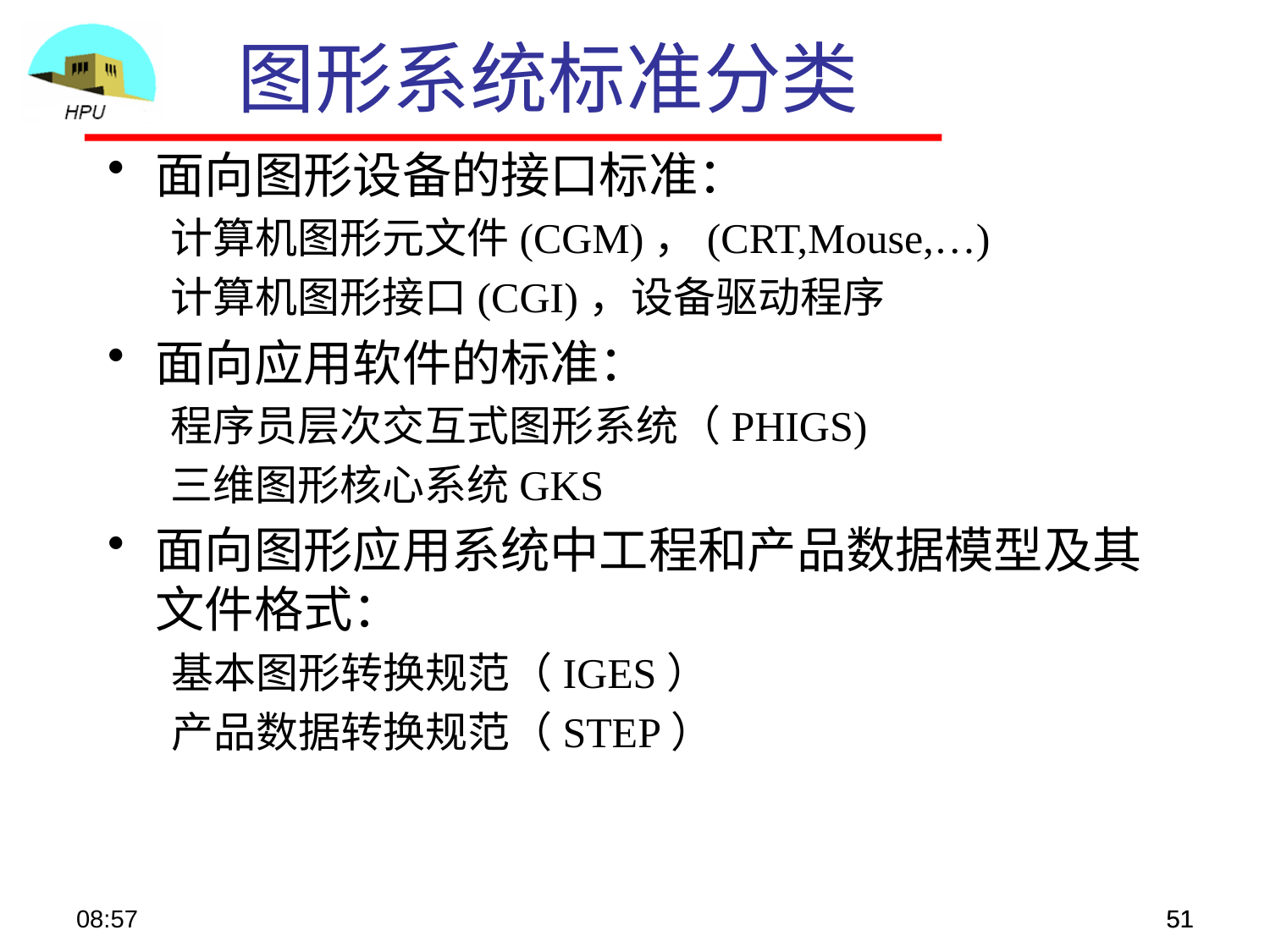

图形系统标准分类
面向图形设备的接口标准：
计算机图形元文件(CGM)，(CRT,Mouse,…)
计算机图形接口(CGI)，设备驱动程序
面向应用软件的标准：
程序员层次交互式图形系统（PHIGS)
三维图形核心系统GKS
面向图形应用系统中工程和产品数据模型及其文件格式：
基本图形转换规范（IGES）
产品数据转换规范（STEP）

08:57
51
51